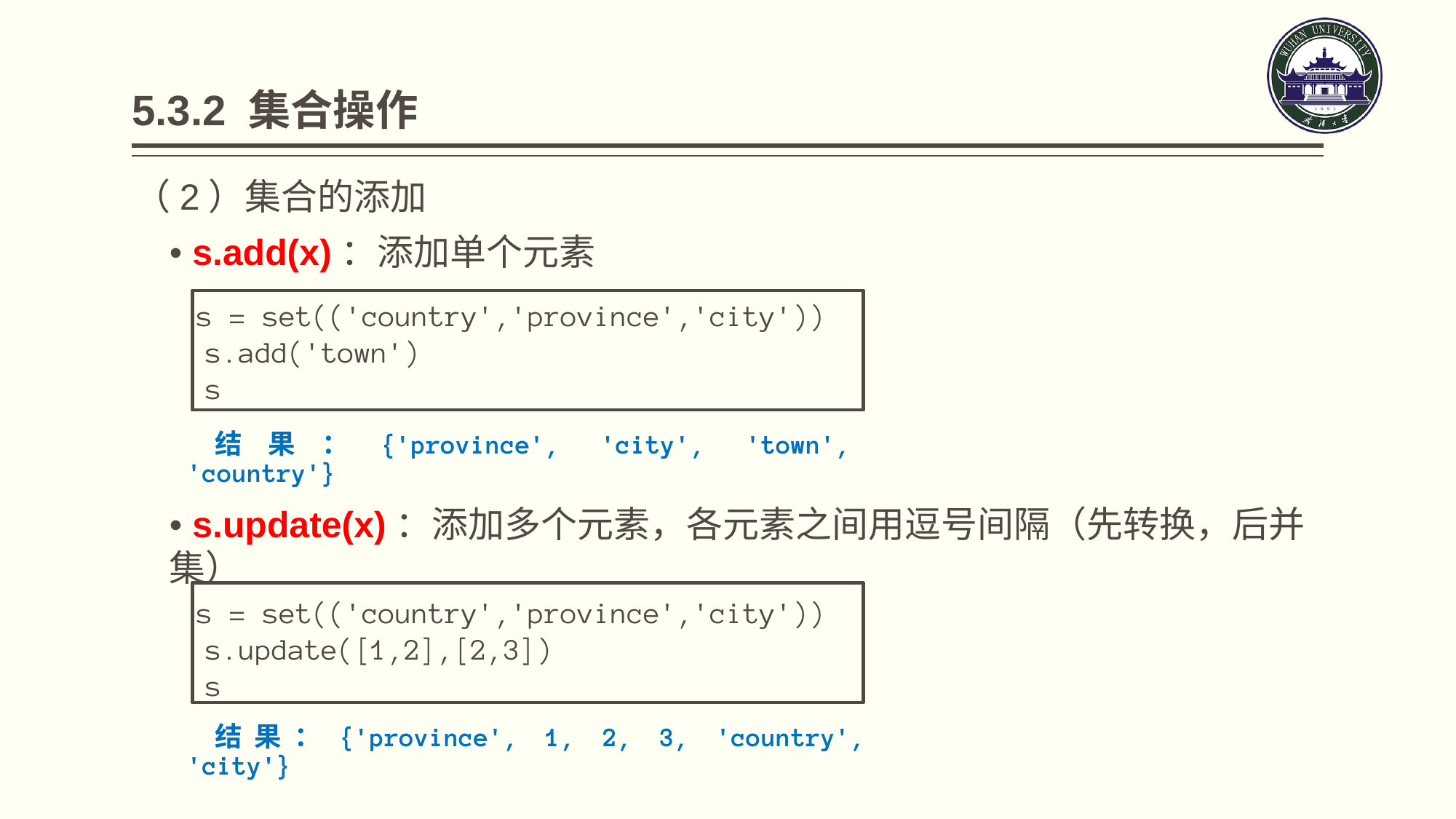

# 5.3.2 集合操作
（2）集合的添加
• s.add(x)：添加单个元素
 s = set(('country','province','city'))
 s.add('town')
 s

结果：{'province', 'city', 'town', 'country'}
• s.update(x)：添加多个元素，各元素之间用逗号间隔（先转换，后并集）

 s = set(('country','province','city'))
 s.update([1,2],[2,3])
 s
结果：{'province', 1, 2, 3, 'country', 'city'}